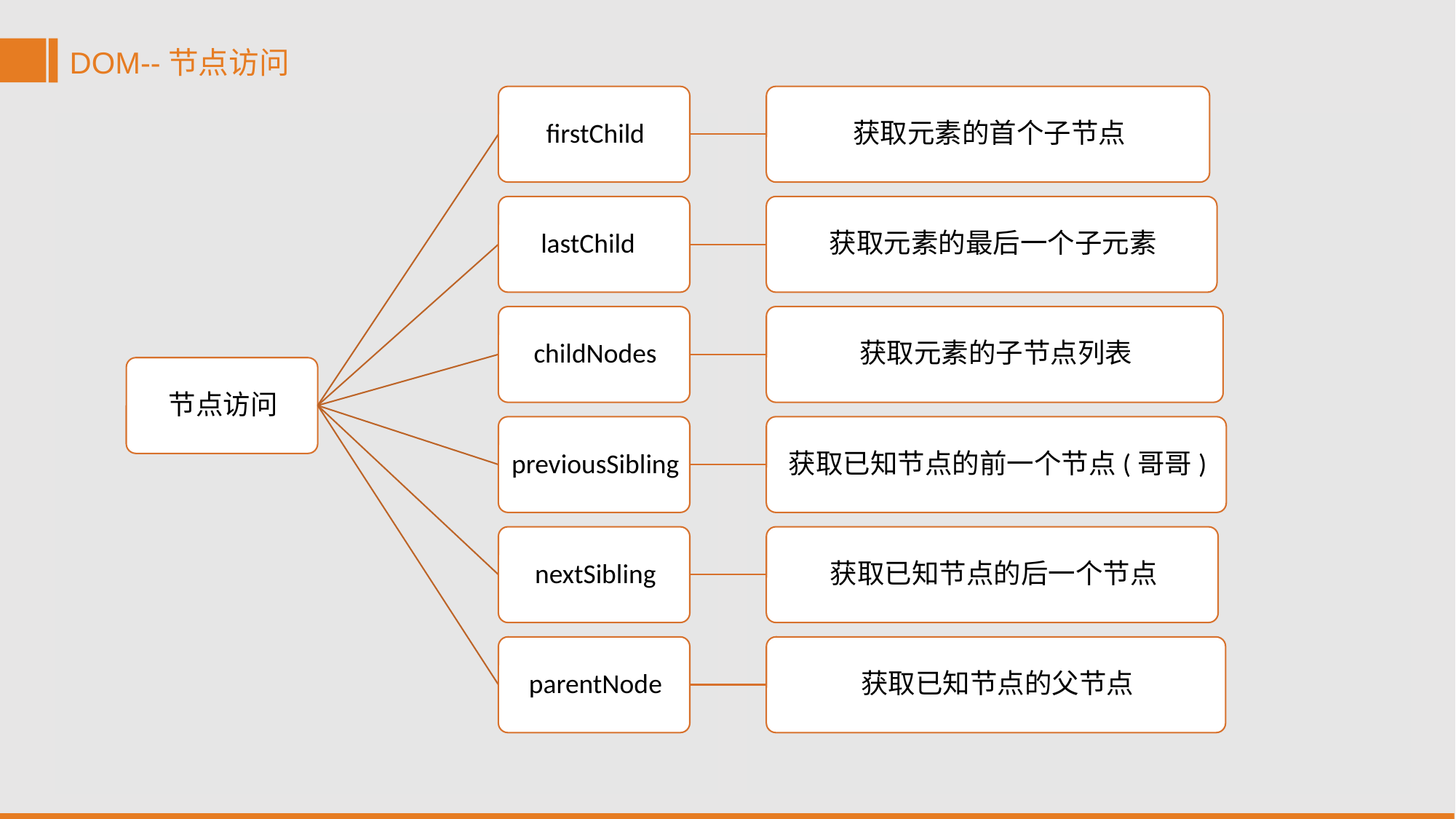

DOM--节点访问
节点访问

firstChild

获取元素的首个子节点

lastChild

获取元素的最后一个子元素

childNodes

获取元素的子节点列表

previousSibling

获取已知节点的前一个节点(哥哥)

nextSibling

获取已知节点的后一个节点

parentNode

获取已知节点的父节点